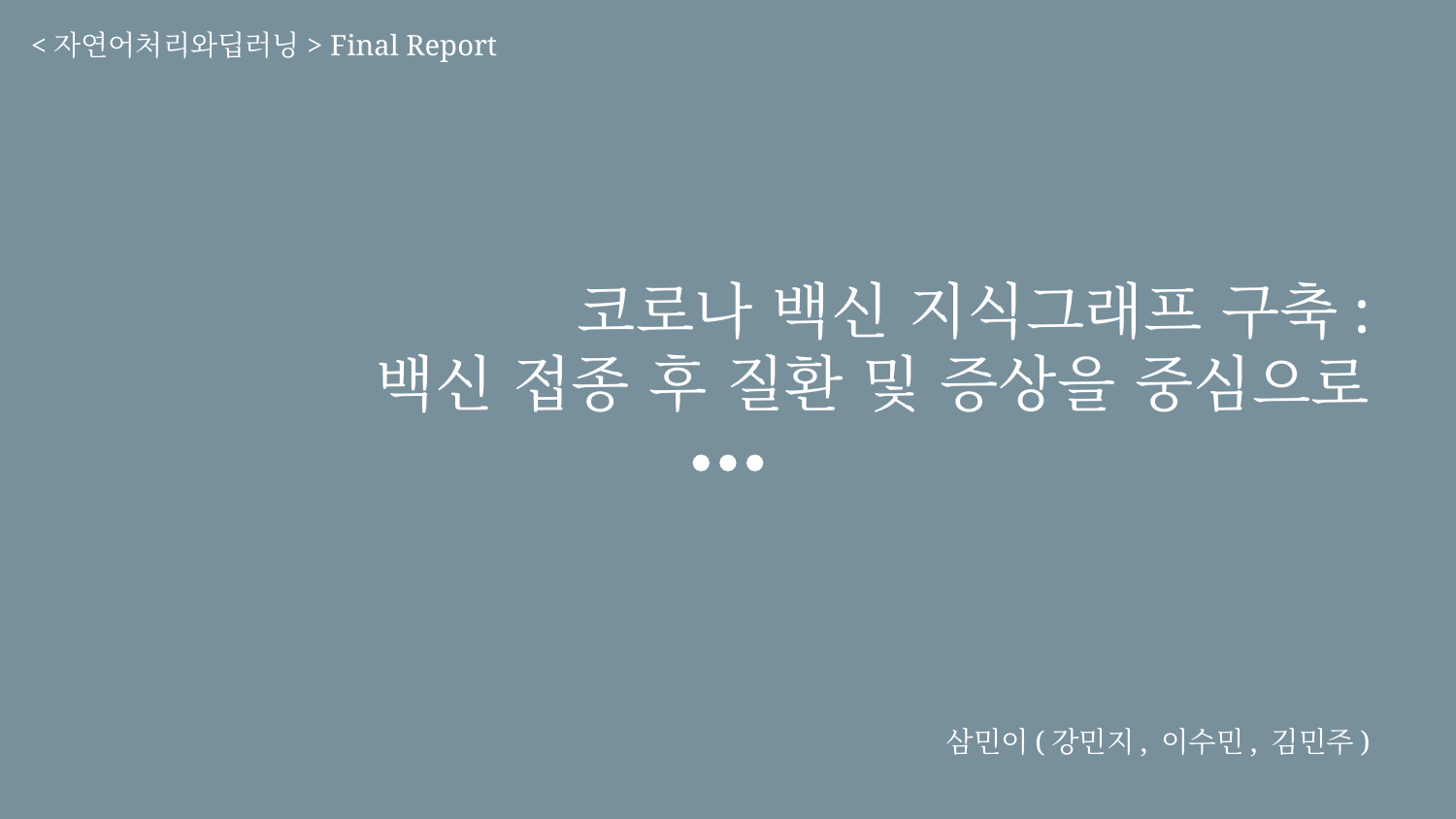

<자연어처리와딥러닝> Final Report
# 코로나 백신 지식그래프 구축: 백신 접종 후 질환 및 증상을 중심으로
삼민이(강민지, 이수민, 김민주)